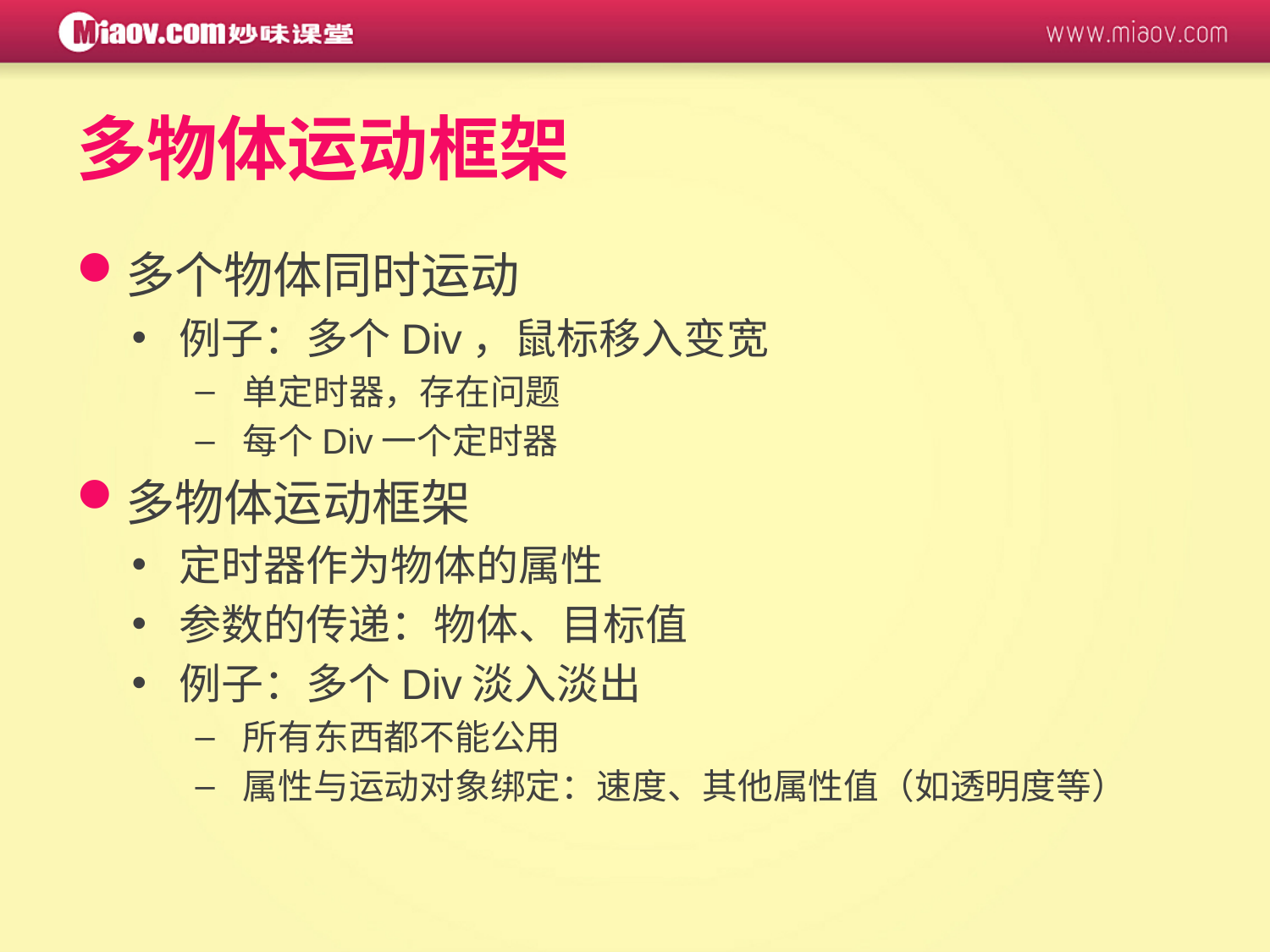

# 多物体运动框架
多个物体同时运动
例子：多个Div，鼠标移入变宽
单定时器，存在问题
每个Div一个定时器
多物体运动框架
定时器作为物体的属性
参数的传递：物体、目标值
例子：多个Div淡入淡出
所有东西都不能公用
属性与运动对象绑定：速度、其他属性值（如透明度等）